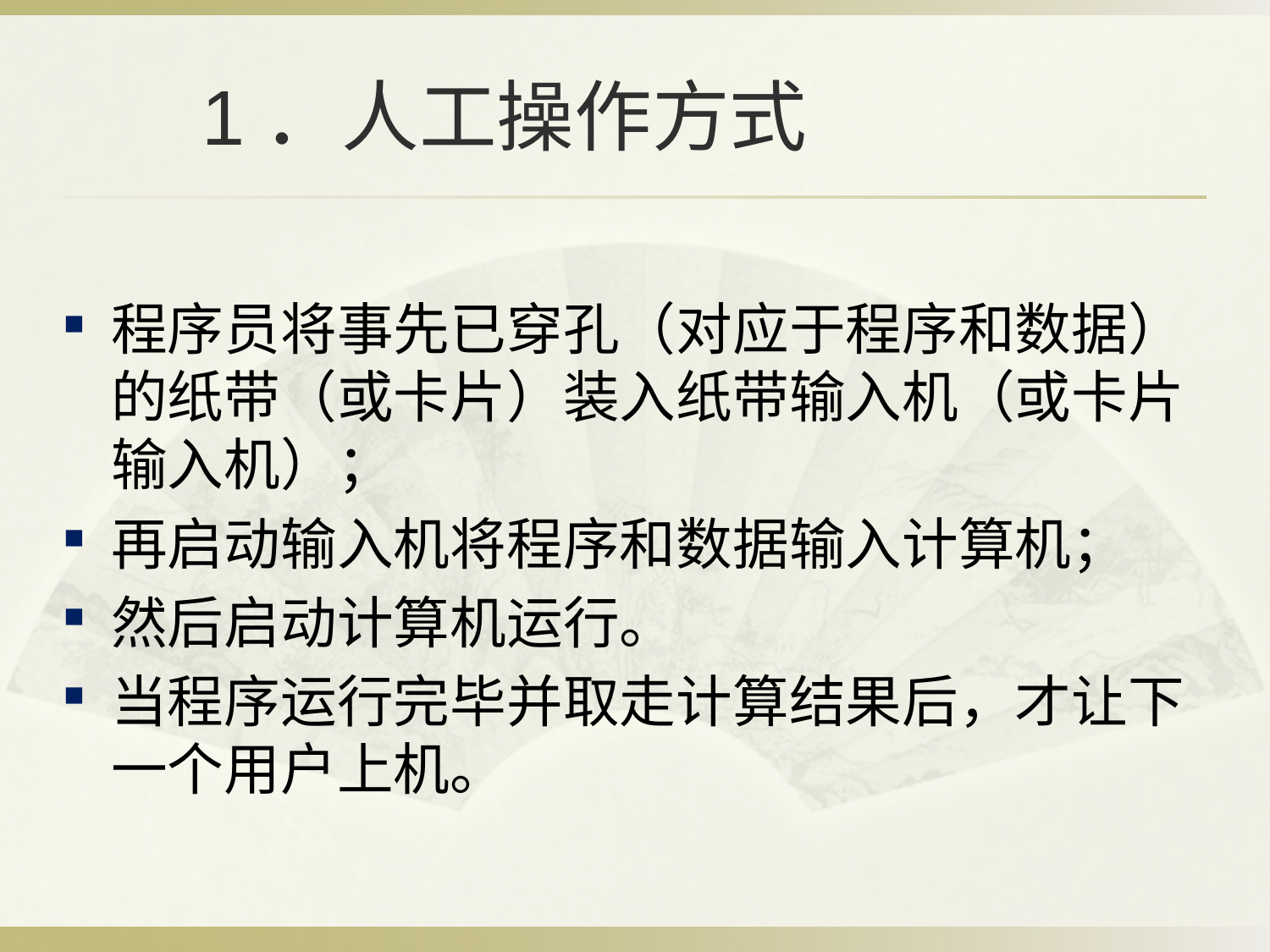

# 1．人工操作方式
程序员将事先已穿孔（对应于程序和数据）的纸带（或卡片）装入纸带输入机（或卡片输入机）；
再启动输入机将程序和数据输入计算机；
然后启动计算机运行。
当程序运行完毕并取走计算结果后，才让下一个用户上机。
20